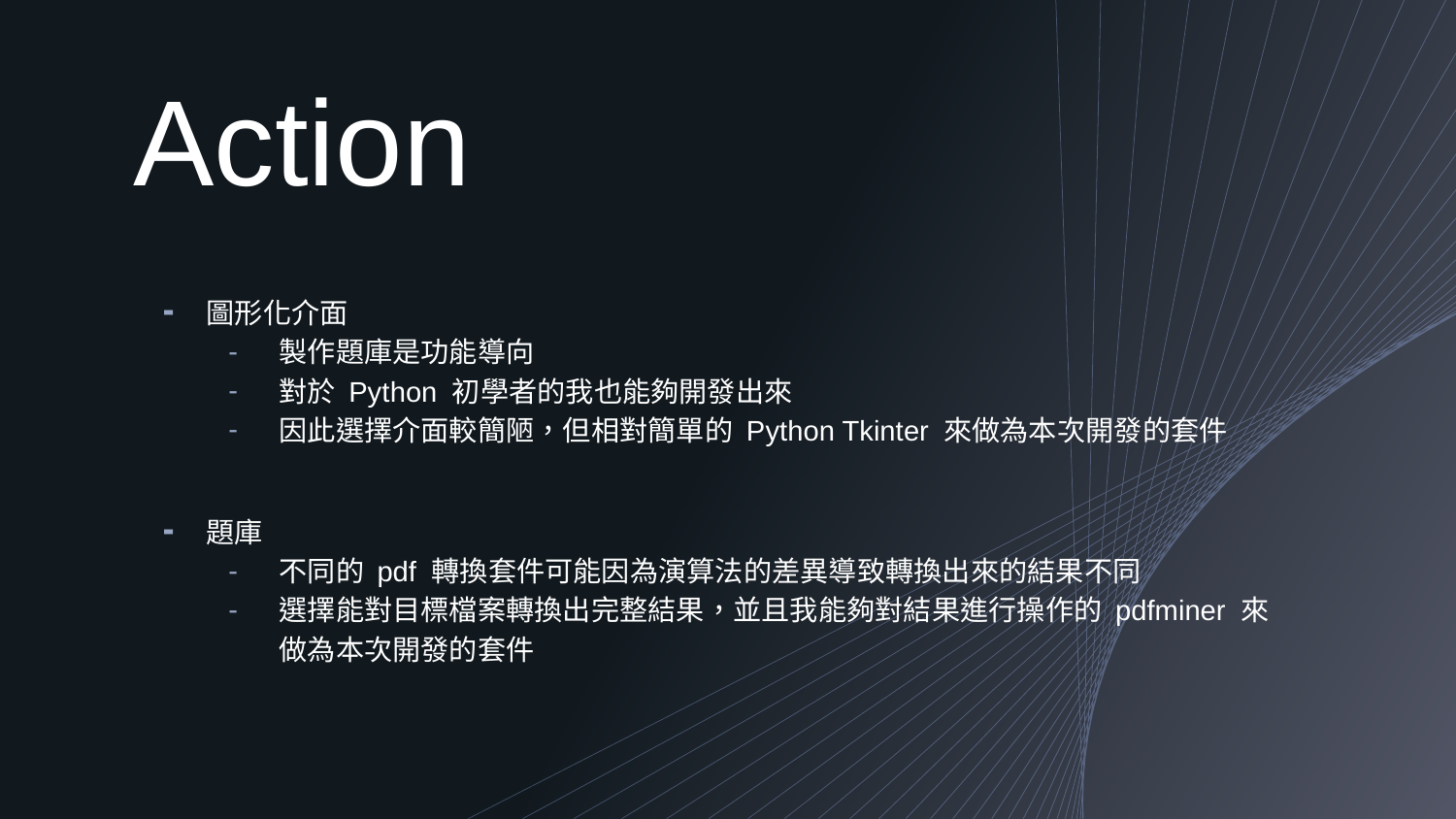

# Action
圖形化介面
製作題庫是功能導向
對於 Python 初學者的我也能夠開發出來
因此選擇介面較簡陋，但相對簡單的 Python Tkinter 來做為本次開發的套件

題庫
不同的 pdf 轉換套件可能因為演算法的差異導致轉換出來的結果不同
選擇能對目標檔案轉換出完整結果，並且我能夠對結果進行操作的 pdfminer 來做為本次開發的套件